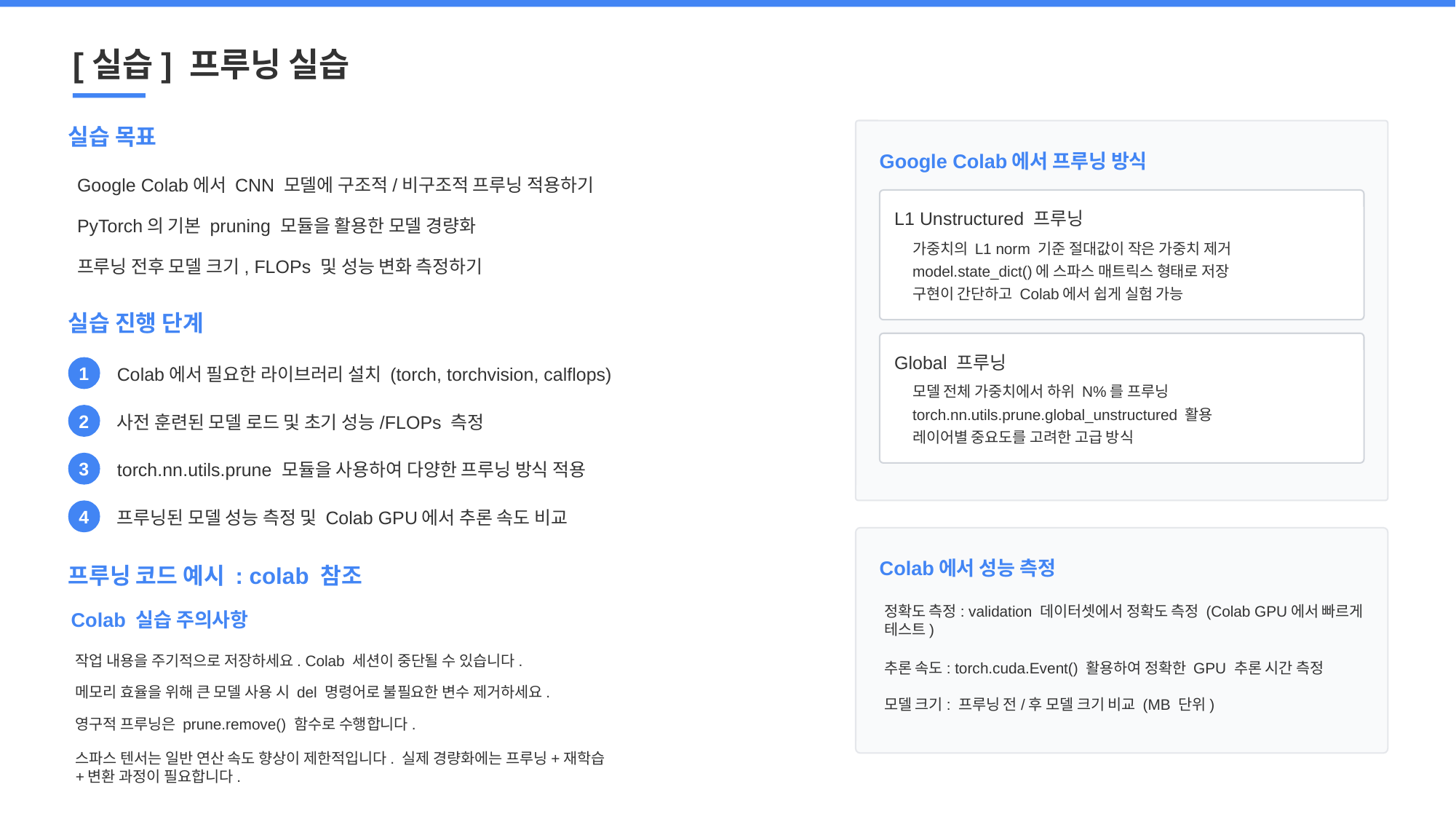

[실습] 프루닝 실습

실습 목표

Google Colab에서 프루닝 방식
Google Colab에서 CNN 모델에 구조적/비구조적 프루닝 적용하기

L1 Unstructured 프루닝
PyTorch의 기본 pruning 모듈을 활용한 모델 경량화
가중치의 L1 norm 기준 절대값이 작은 가중치 제거
프루닝 전후 모델 크기, FLOPs 및 성능 변화 측정하기
model.state_dict()에 스파스 매트릭스 형태로 저장
구현이 간단하고 Colab에서 쉽게 실험 가능
실습 진행 단계

Global 프루닝

1
Colab에서 필요한 라이브러리 설치 (torch, torchvision, calflops)
모델 전체 가중치에서 하위 N%를 프루닝
torch.nn.utils.prune.global_unstructured 활용

2
사전 훈련된 모델 로드 및 초기 성능/FLOPs 측정
레이어별 중요도를 고려한 고급 방식

3
torch.nn.utils.prune 모듈을 사용하여 다양한 프루닝 방식 적용

4
프루닝된 모델 성능 측정 및 Colab GPU에서 추론 속도 비교

Colab에서 성능 측정
프루닝 코드 예시 : colab 참조
정확도 측정: validation 데이터셋에서 정확도 측정 (Colab GPU에서 빠르게 테스트)
Colab 실습 주의사항
작업 내용을 주기적으로 저장하세요. Colab 세션이 중단될 수 있습니다.
추론 속도: torch.cuda.Event() 활용하여 정확한 GPU 추론 시간 측정
메모리 효율을 위해 큰 모델 사용 시 del 명령어로 불필요한 변수 제거하세요.
모델 크기: 프루닝 전/후 모델 크기 비교 (MB 단위)
영구적 프루닝은 prune.remove() 함수로 수행합니다.
스파스 텐서는 일반 연산 속도 향상이 제한적입니다. 실제 경량화에는 프루닝+재학습+변환 과정이 필요합니다.